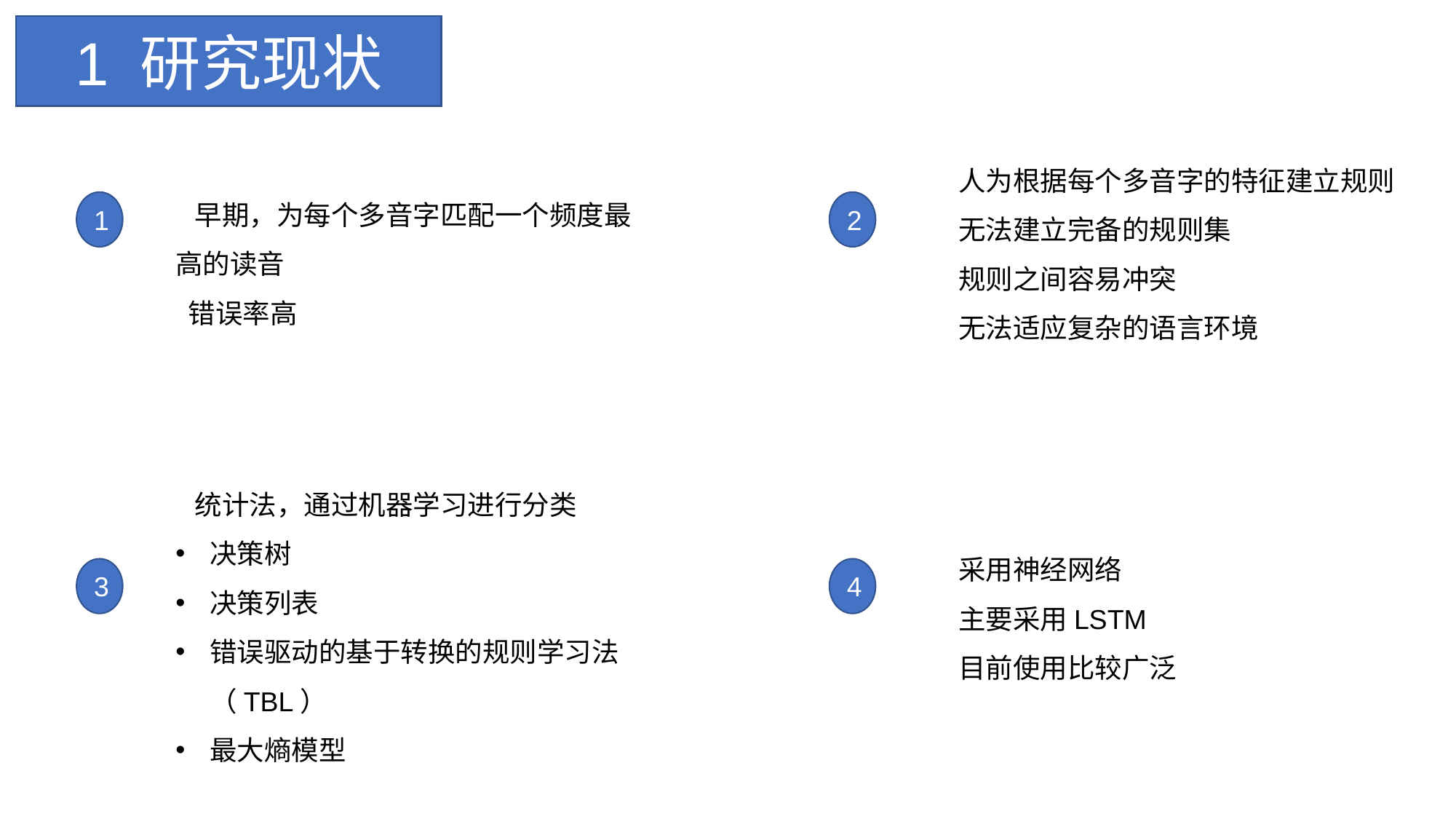

1 研究现状
人为根据每个多音字的特征建立规则
无法建立完备的规则集
规则之间容易冲突
无法适应复杂的语言环境
  早期，为每个多音字匹配一个频度最高的读音
 错误率高
1
2
  统计法，通过机器学习进行分类
决策树
决策列表
错误驱动的基于转换的规则学习法（TBL）
最大熵模型

采用神经网络
主要采用LSTM
目前使用比较广泛
3
4